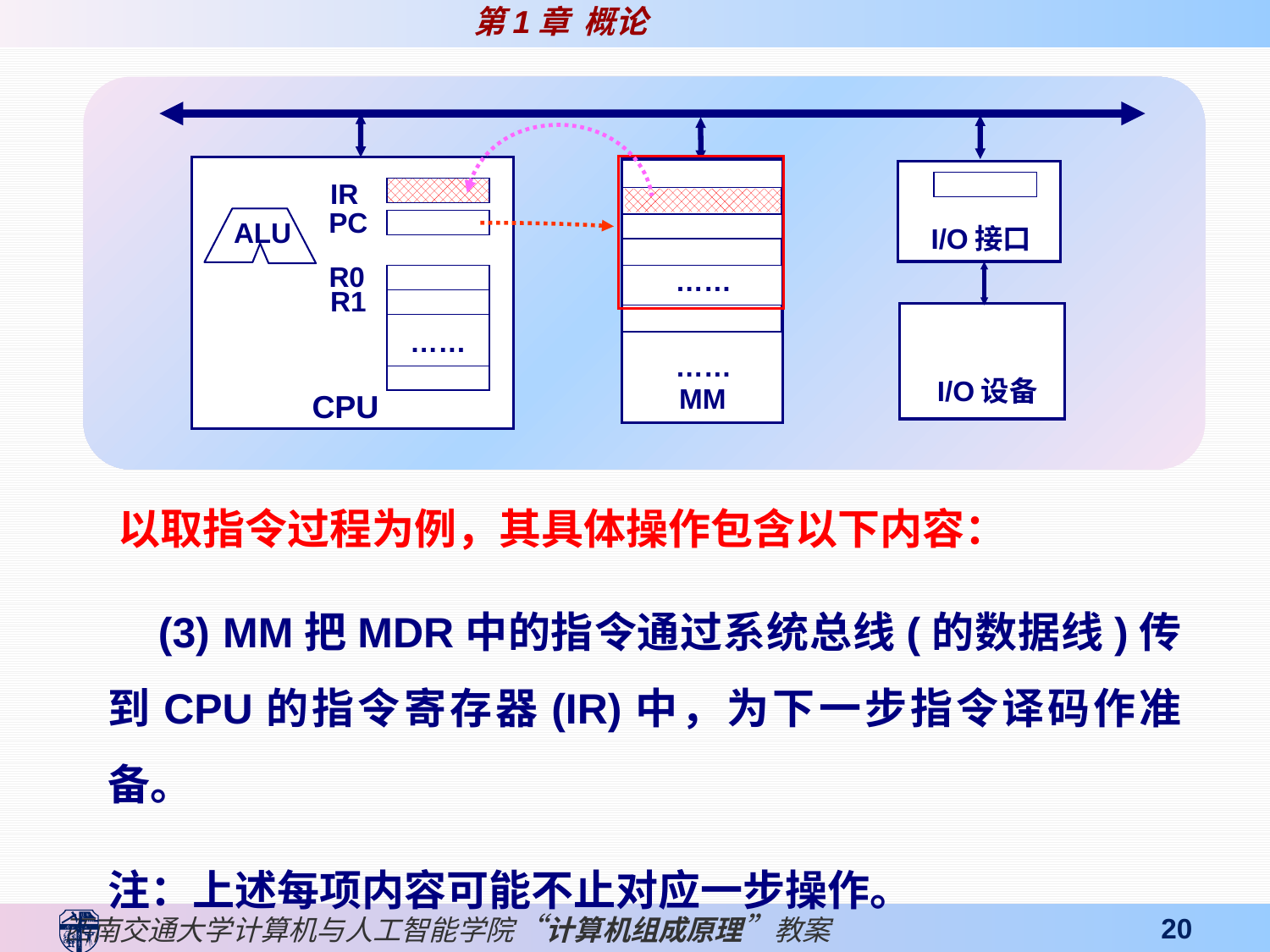

IR

PC

ALU
I/O接口

R0

……

R1

……
……

I/O设备
MM
CPU
   以取指令过程为例，其具体操作包含以下内容：
    (3) MM把MDR中的指令通过系统总线(的数据线)传到CPU的指令寄存器(IR)中，为下一步指令译码作准备。

注：上述每项内容可能不止对应一步操作。